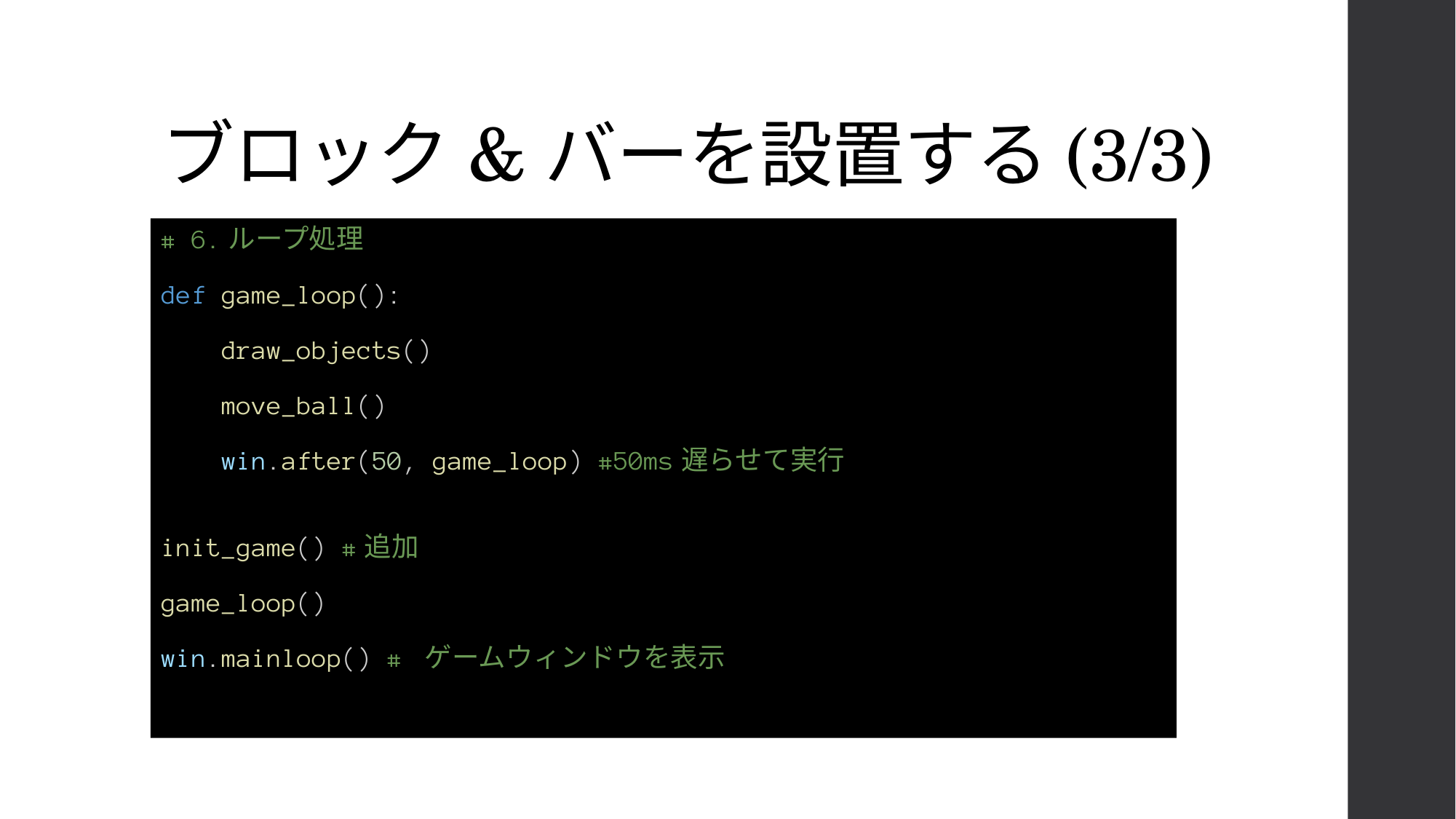

# ブロック&バーを設置する(3/3)
# 6.ループ処理
def game_loop():
    draw_objects()
    move_ball()
    win.after(50, game_loop) #50ms遅らせて実行
init_game() #追加
game_loop()
win.mainloop() # ゲームウィンドウを表示